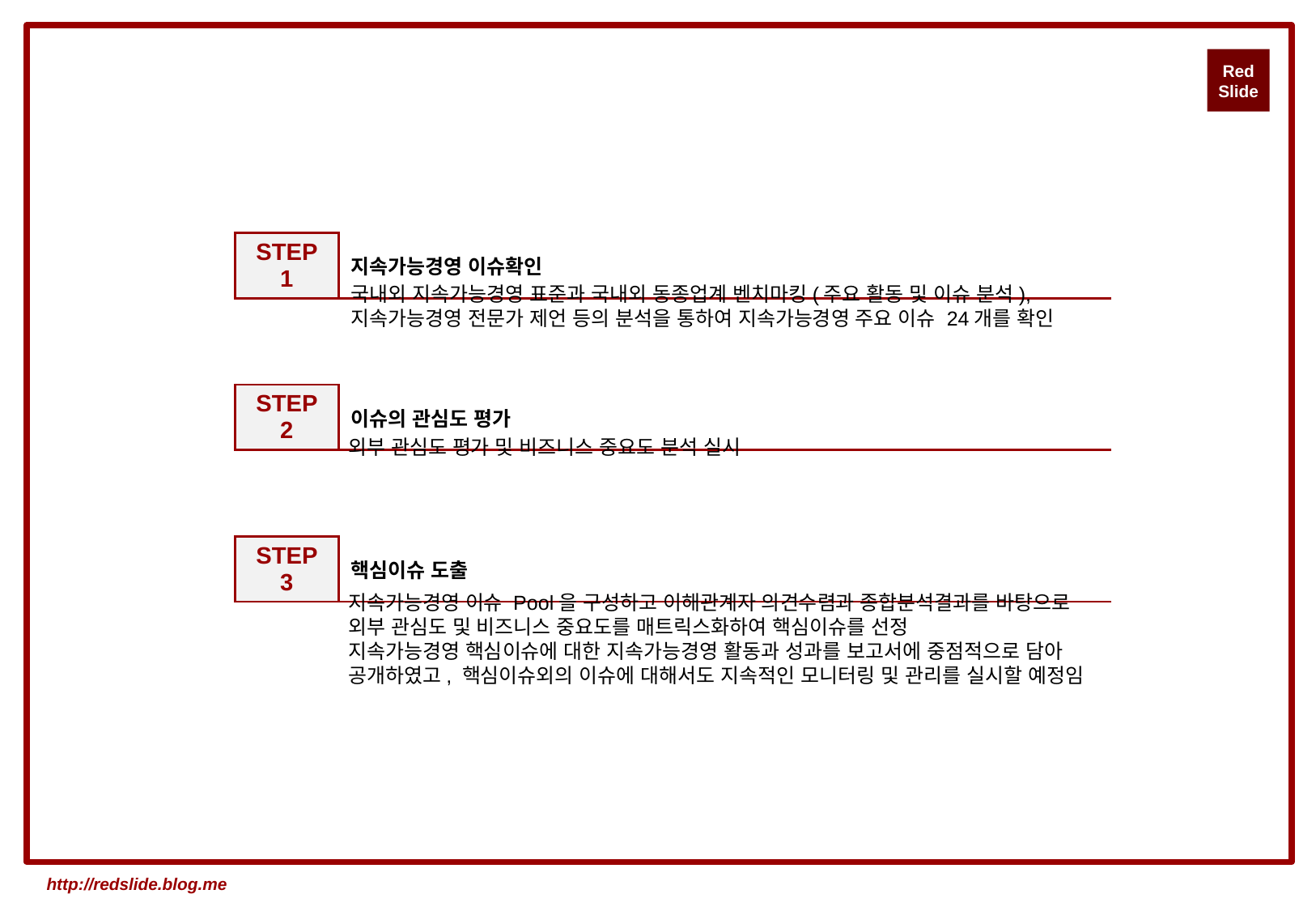

| STEP 1 | 지속가능경영 이슈확인 |
| --- | --- |
국내외 지속가능경영 표준과 국내외 동종업계 벤치마킹(주요 활동 및 이슈 분석), 지속가능경영 전문가 제언 등의 분석을 통하여 지속가능경영 주요 이슈 24개를 확인
| STEP 2 | 이슈의 관심도 평가 |
| --- | --- |
외부 관심도 평가 및 비즈니스 중요도 분석 실시
| STEP 3 | 핵심이슈 도출 |
| --- | --- |
지속가능경영 이슈 Pool을 구성하고 이해관계자 의견수렴과 종합분석결과를 바탕으로 외부 관심도 및 비즈니스 중요도를 매트릭스화하여 핵심이슈를 선정
지속가능경영 핵심이슈에 대한 지속가능경영 활동과 성과를 보고서에 중점적으로 담아 공개하였고, 핵심이슈외의 이슈에 대해서도 지속적인 모니터링 및 관리를 실시할 예정임